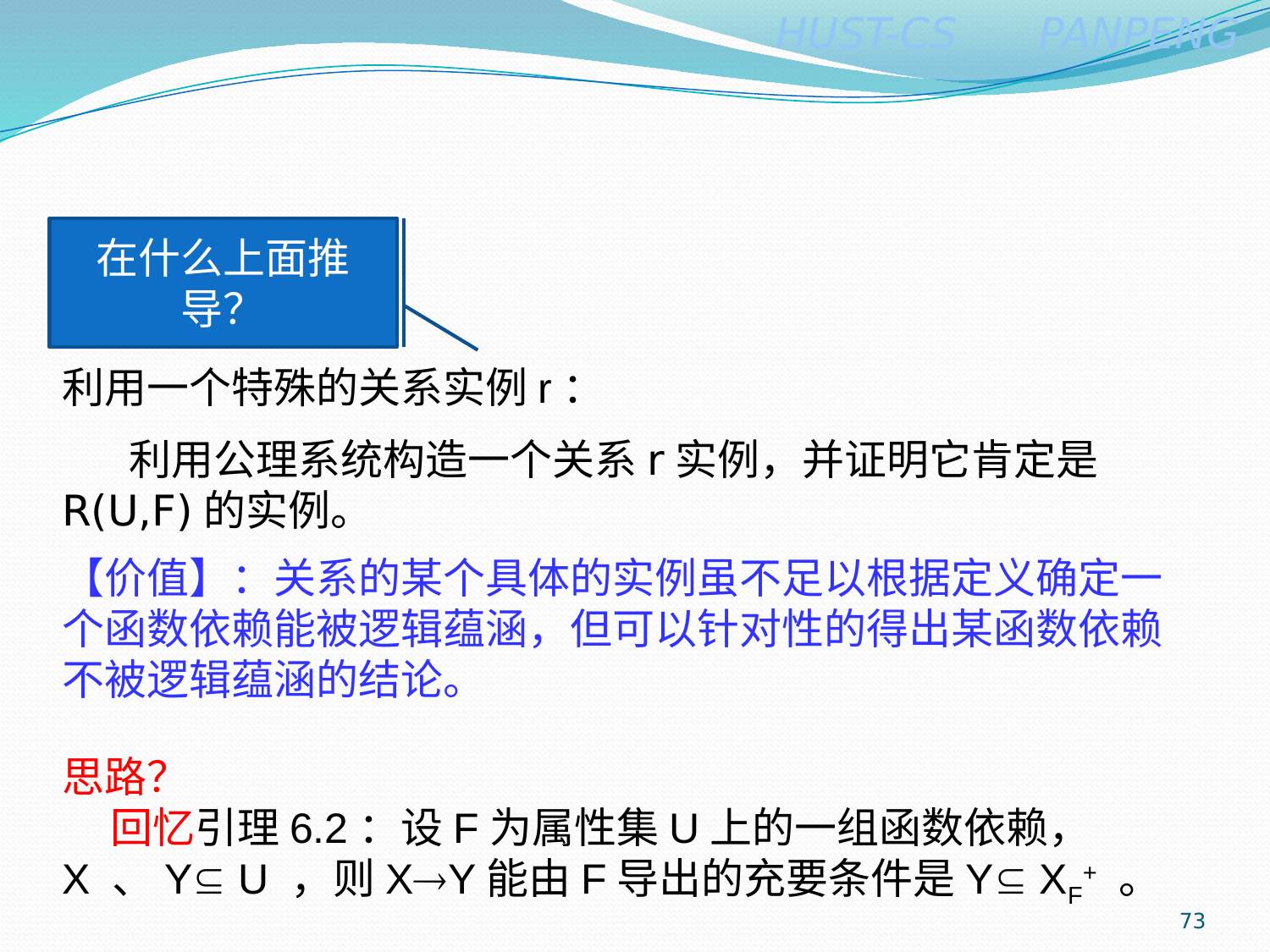

在什么上面推导？
利用一个特殊的关系实例r：
      利用公理系统构造一个关系r实例，并证明它肯定是R(U,F)的实例。
【价值】：关系的某个具体的实例虽不足以根据定义确定一个函数依赖能被逻辑蕴涵，但可以针对性的得出某函数依赖不被逻辑蕴涵的结论。
思路？
    回忆引理6.2：设F为属性集U上的一组函数依赖， X 、Y⊆ U ，则X→Y能由F导出的充要条件是Y⊆ XF+ 。
73